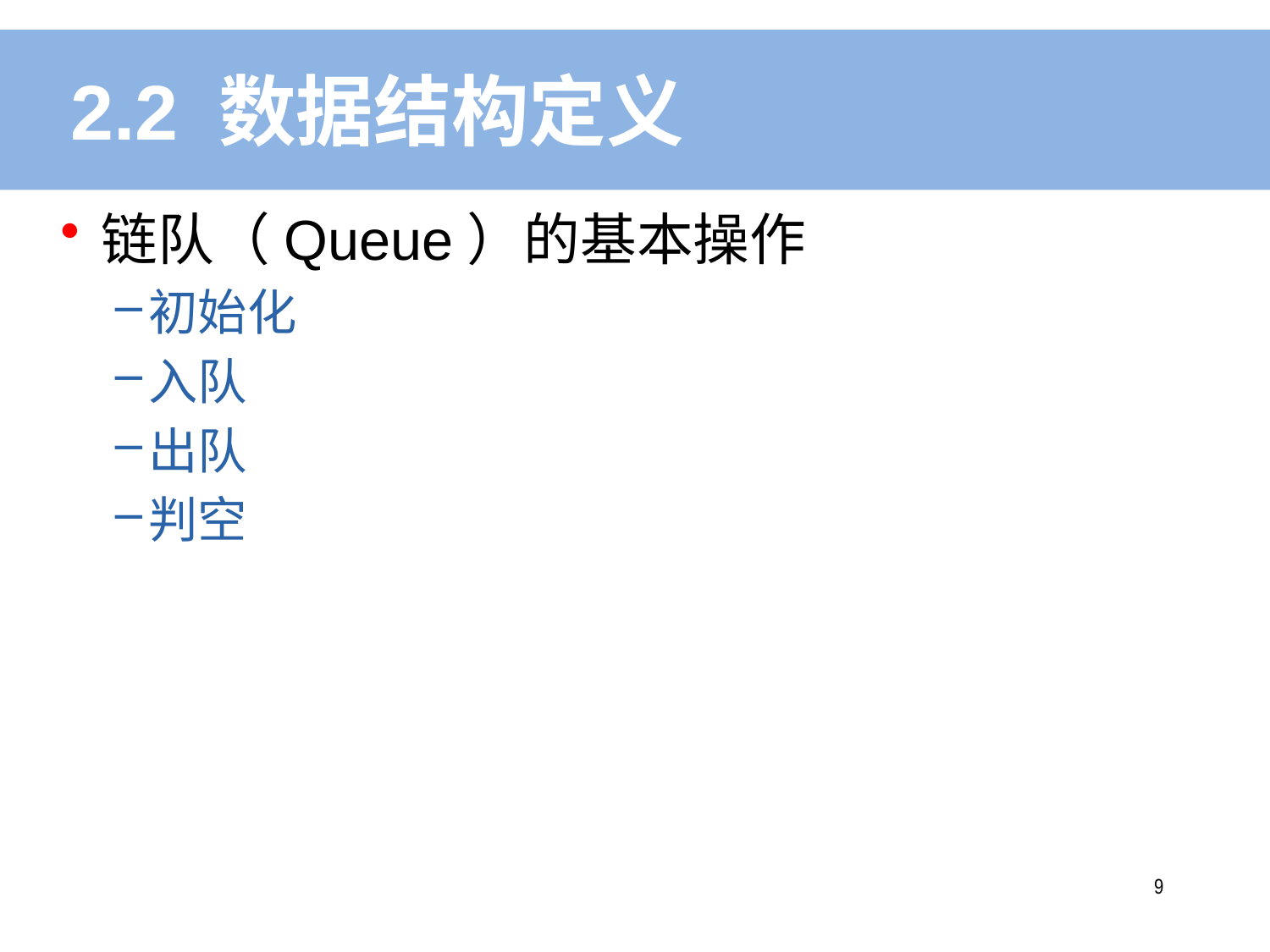

# 2.2 数据结构定义
链队（Queue）的基本操作
初始化
入队
出队
判空
9